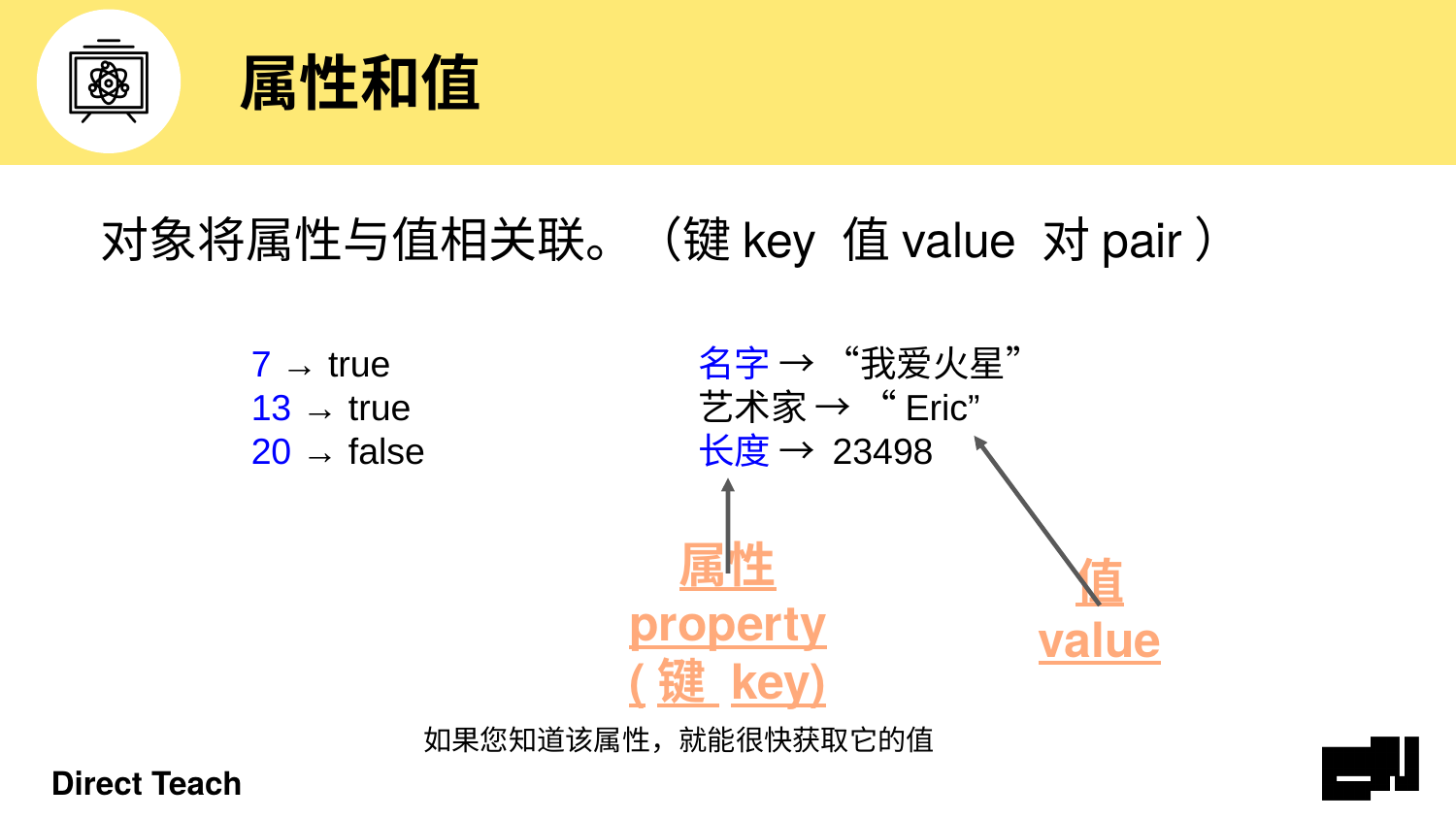

# 属性和值
对象将属性与值相关联。（键key 值value 对pair）
7 → true
13 → true
20 → false
名字 → “我爱火星”
艺术家 → “Eric”
长度 → 23498
属性 property
(键 key)
值 value

如果您知道该属性，就能很快获取它的值